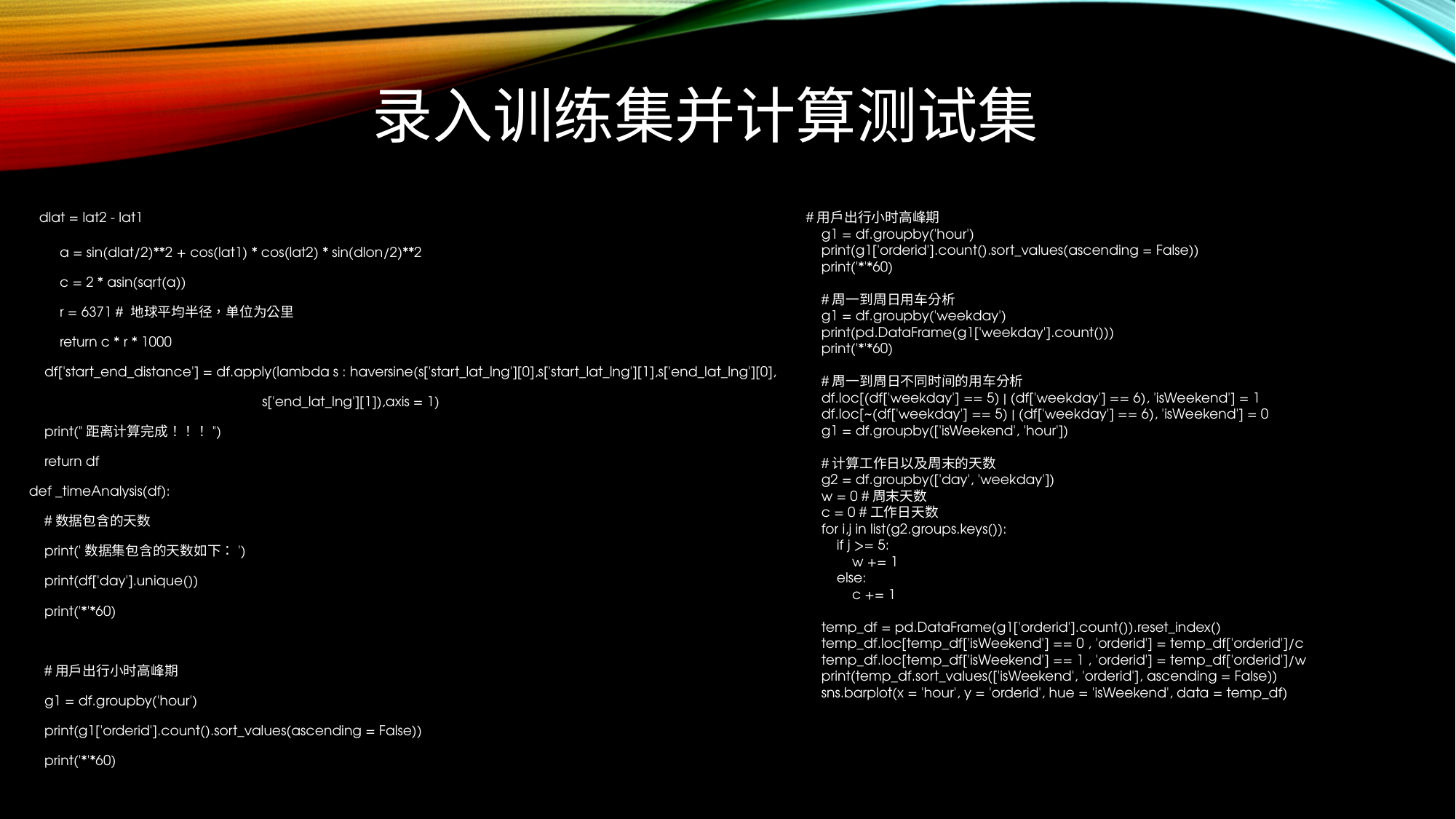

# 录入训练集并计算测试集
 dlat = lat2 - lat1
        a = sin(dlat/2)**2 + cos(lat1) * cos(lat2) * sin(dlon/2)**2
        c = 2 * asin(sqrt(a))
        r = 6371 # 地球平均半径，单位为公里
        return c * r * 1000
    df['start_end_distance'] = df.apply(lambda s : haversine(s['start_lat_lng'][0],s['start_lat_lng'][1],s['end_lat_lng'][0],
                                                             s['end_lat_lng'][1]),axis = 1)
    print("距离计算完成！！！")
    return df
def _timeAnalysis(df):
    #数据包含的天数
    print('数据集包含的天数如下：')
    print(df['day'].unique())
    print('*'*60)

    #用户出行小时高峰期
    g1 = df.groupby('hour')
    print(g1['orderid'].count().sort_values(ascending = False))
    print('*'*60)

#用户出行小时高峰期
    g1 = df.groupby('hour')
    print(g1['orderid'].count().sort_values(ascending = False))
    print('*'*60)

    #周一到周日用车分析
    g1 = df.groupby('weekday')
    print(pd.DataFrame(g1['weekday'].count()))
    print('*'*60)

    #周一到周日不同时间的用车分析
    df.loc[(df['weekday'] == 5) | (df['weekday'] == 6), 'isWeekend'] = 1
    df.loc[~(df['weekday'] == 5) | (df['weekday'] == 6), 'isWeekend'] = 0
    g1 = df.groupby(['isWeekend', 'hour'])

    #计算工作日以及周末的天数
    g2 = df.groupby(['day', 'weekday'])
    w = 0 #周末天数
    c = 0 #工作日天数
    for i,j in list(g2.groups.keys()):
        if j >= 5:
            w += 1
        else:
            c += 1

    temp_df = pd.DataFrame(g1['orderid'].count()).reset_index()
    temp_df.loc[temp_df['isWeekend'] == 0 , 'orderid'] = temp_df['orderid']/c
    temp_df.loc[temp_df['isWeekend'] == 1 , 'orderid'] = temp_df['orderid']/w
    print(temp_df.sort_values(['isWeekend', 'orderid'], ascending = False))
    sns.barplot(x = 'hour', y = 'orderid', hue = 'isWeekend', data = temp_df)